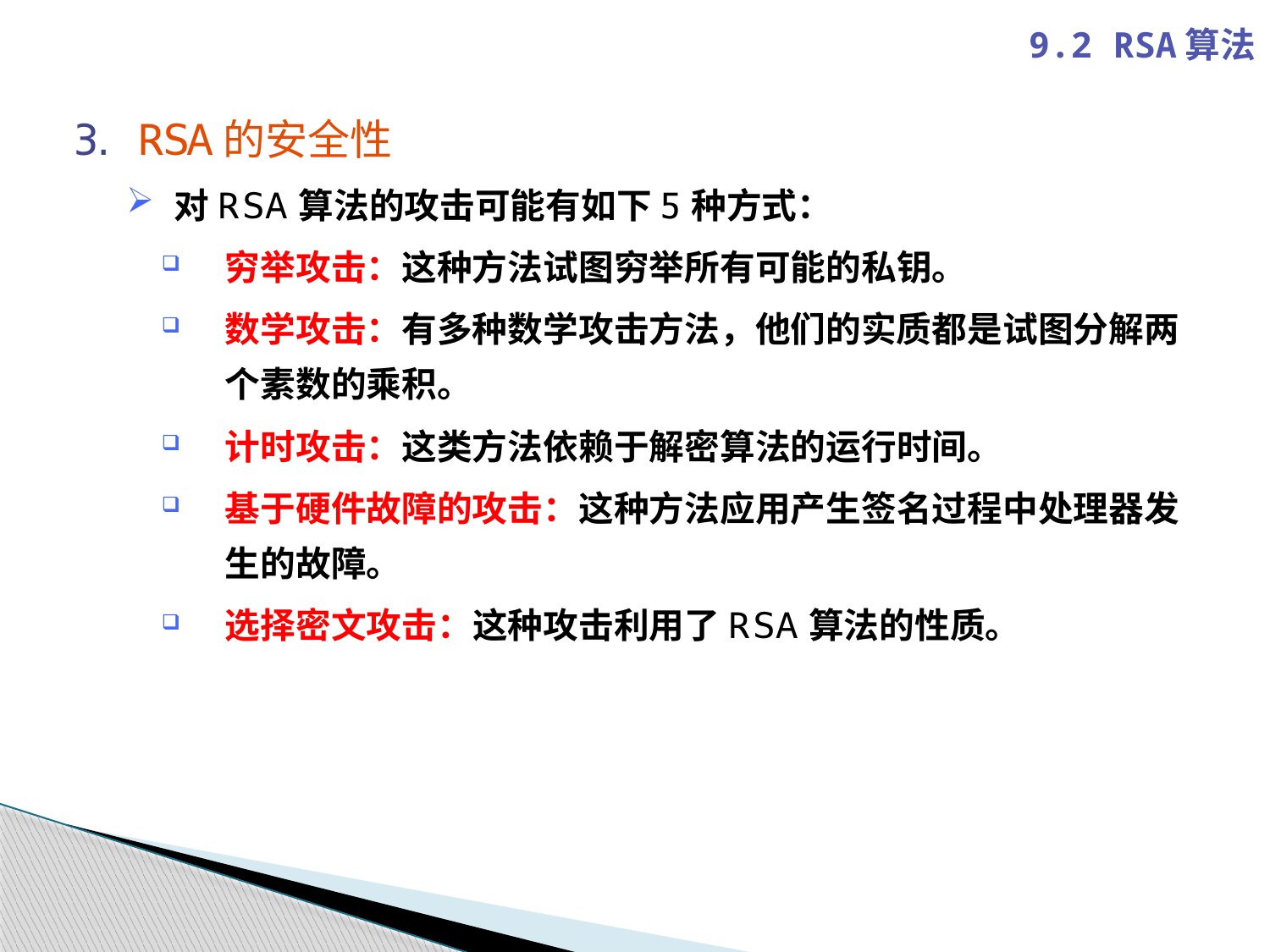

9.2 RSA算法
RSA的安全性
对RSA算法的攻击可能有如下5种方式：
穷举攻击：这种方法试图穷举所有可能的私钥。
数学攻击：有多种数学攻击方法，他们的实质都是试图分解两个素数的乘积。
计时攻击：这类方法依赖于解密算法的运行时间。
基于硬件故障的攻击：这种方法应用产生签名过程中处理器发生的故障。
选择密文攻击：这种攻击利用了RSA算法的性质。